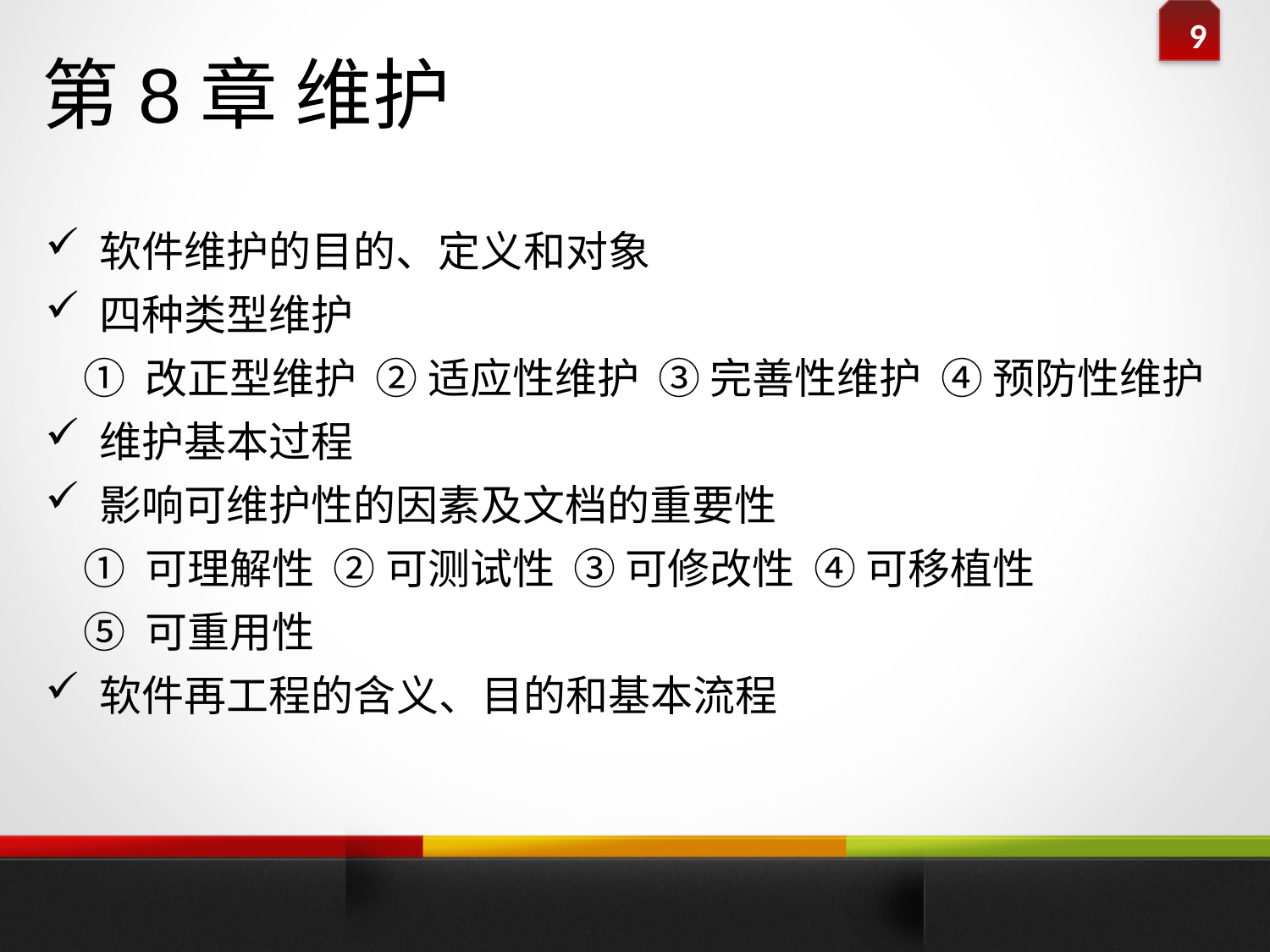

第8章 维护
 软件维护的目的、定义和对象
 四种类型维护
    ① 改正型维护  ② 适应性维护  ③ 完善性维护  ④ 预防性维护
 维护基本过程
 影响可维护性的因素及文档的重要性
    ① 可理解性  ② 可测试性  ③ 可修改性  ④ 可移植性
    ⑤ 可重用性
 软件再工程的含义、目的和基本流程